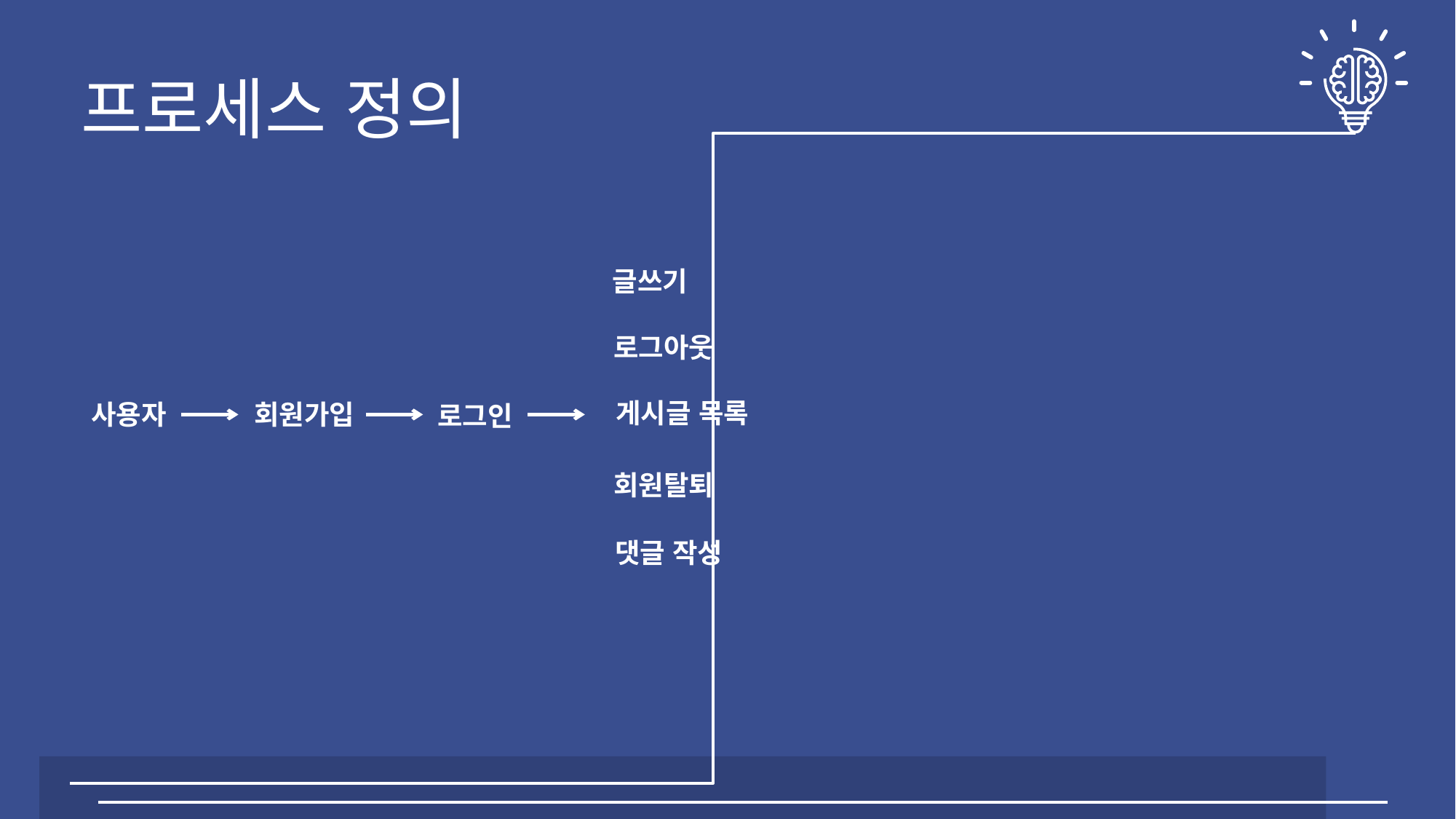

프로세스 정의
글쓰기
로그아웃
게시글 목록
사용자
회원가입
로그인
회원탈퇴
댓글 작성